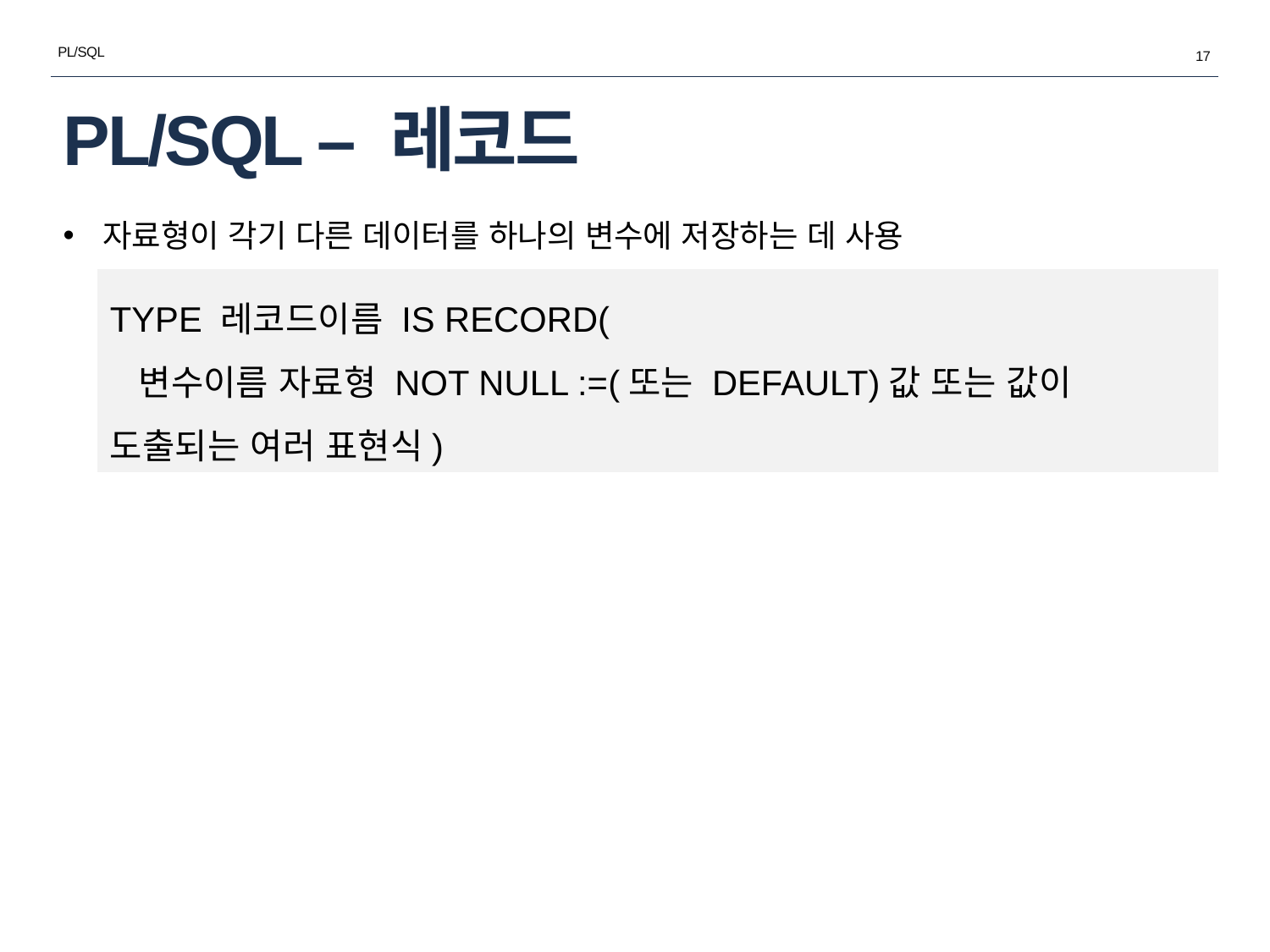

PL/SQL
17
# PL/SQL – 레코드
자료형이 각기 다른 데이터를 하나의 변수에 저장하는 데 사용
TYPE 레코드이름 IS RECORD(
  변수이름 자료형 NOT NULL :=(또는 DEFAULT)값 또는 값이 도출되는 여러 표현식)